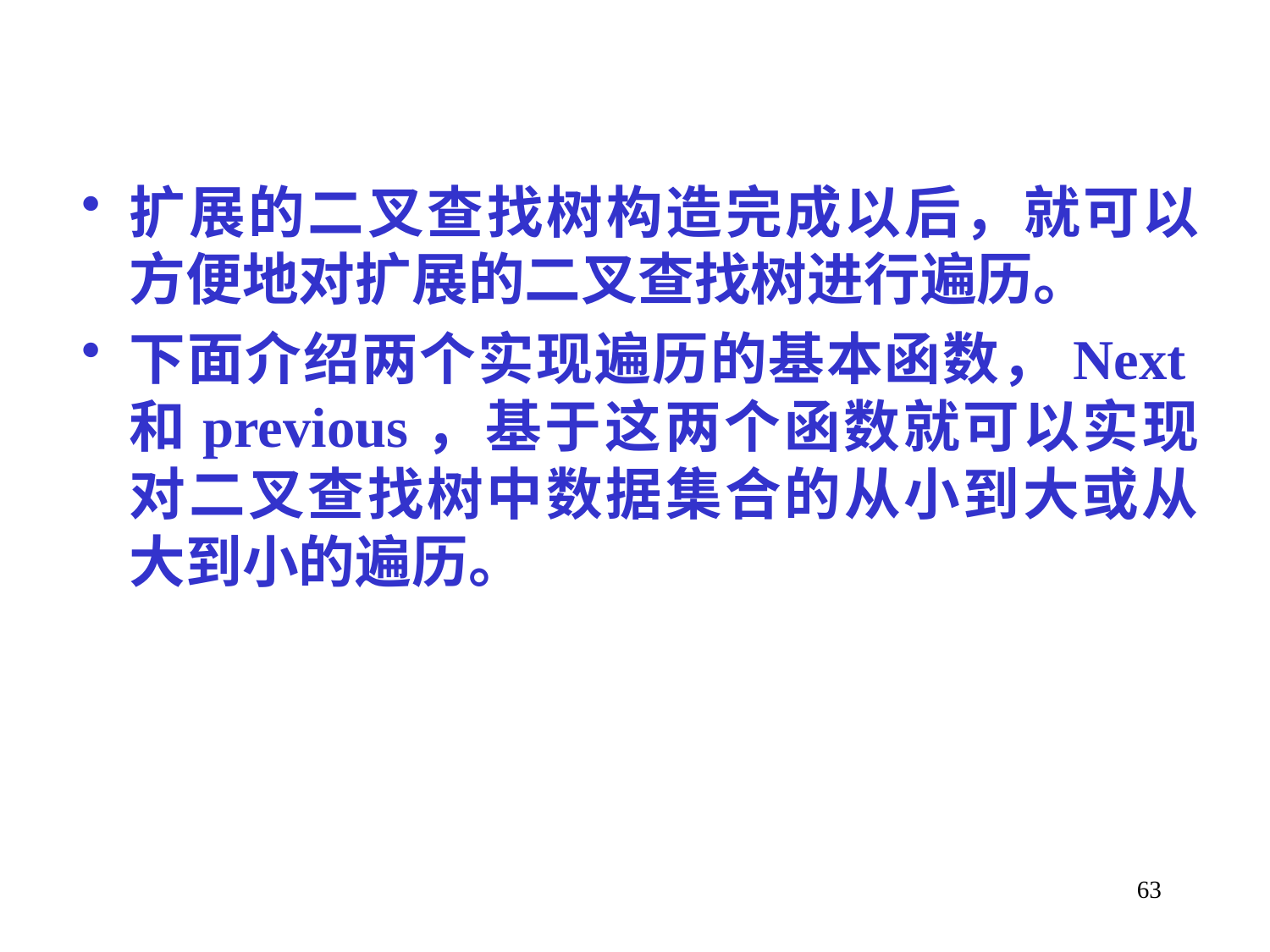

扩展的二叉查找树构造完成以后，就可以方便地对扩展的二叉查找树进行遍历。
下面介绍两个实现遍历的基本函数，Next和previous，基于这两个函数就可以实现对二叉查找树中数据集合的从小到大或从大到小的遍历。

63